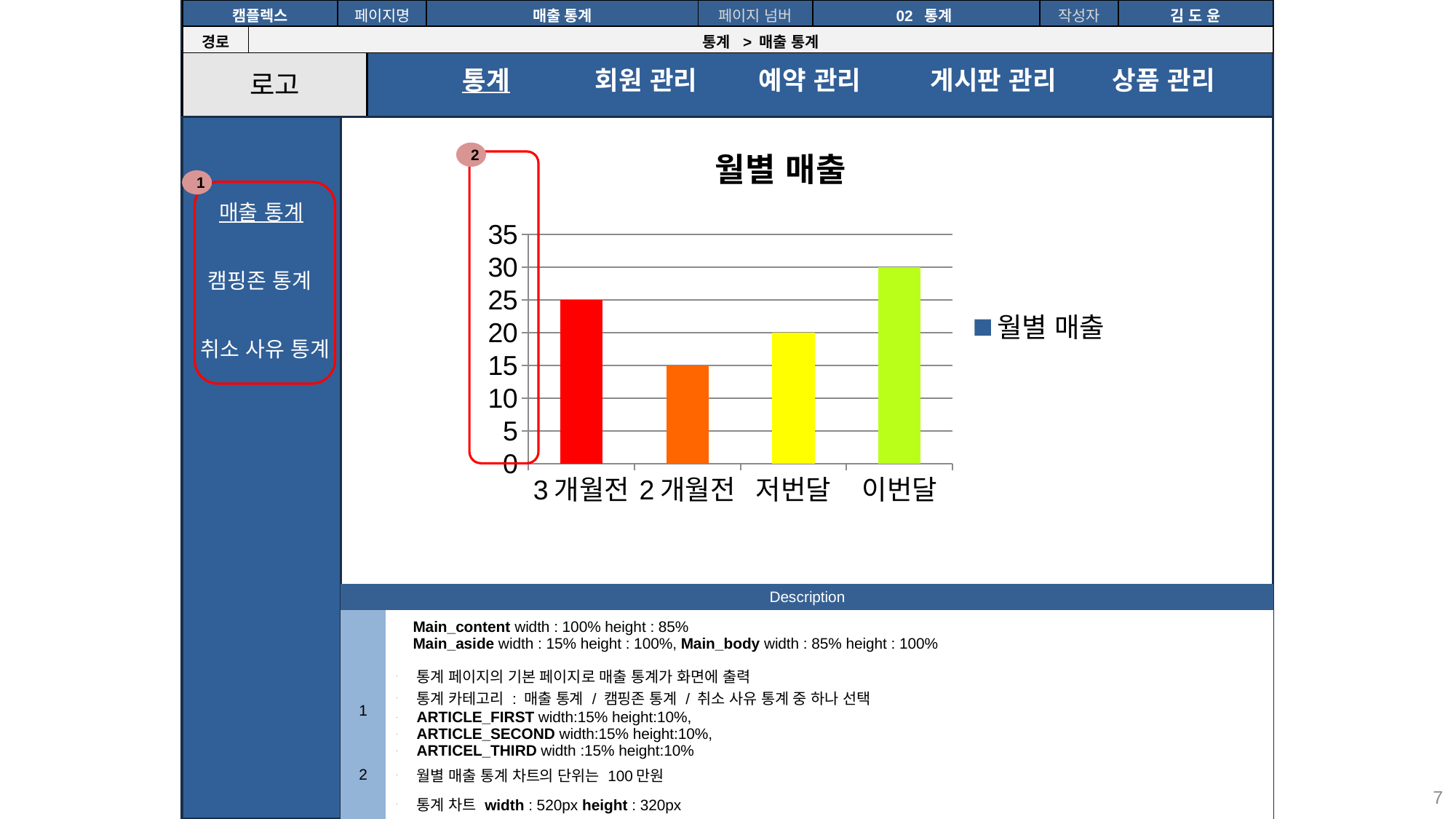

`
| 캠플렉스 |  | 페이지명 | 매출 통계 | 페이지 넘버 | 02 통계 | 작성자 | 김 도 윤 |
| --- | --- | --- | --- | --- | --- | --- | --- |
| 경로 | 통계 > 매출 통계 |  |  |  |  |  |  |
로고
통계
회원 관리
예약 관리
게시판 관리
상품 관리

2

### Chart:

| Category | 월별 매출 |
|---|---|
| 3개월전 | 25.0 |
| 2개월전 | 15.0 |
| 저번달 | 20.0 |
| 이번달 | 30.0 |
1

매출 통계
캠핑존 통계
취소 사유 통계
| Description |  |
| --- | --- |
|  | Main\_content width : 100% height : 85% Main\_aside width : 15% height : 100%, Main\_body width : 85% height : 100% |
| 1 | 통계 페이지의 기본 페이지로 매출 통계가 화면에 출력 통계 카테고리 : 매출 통계 / 캠핑존 통계 / 취소 사유 통계 중 하나 선택 ARTICLE\_FIRST width:15% height:10%, ARTICLE\_SECOND width:15% height:10%, ARTICEL\_THIRD width :15% height:10% |
| 2 | 월별 매출 통계 차트의 단위는 100만원 |
|  | 통계 차트 width : 520px height : 320px |
7